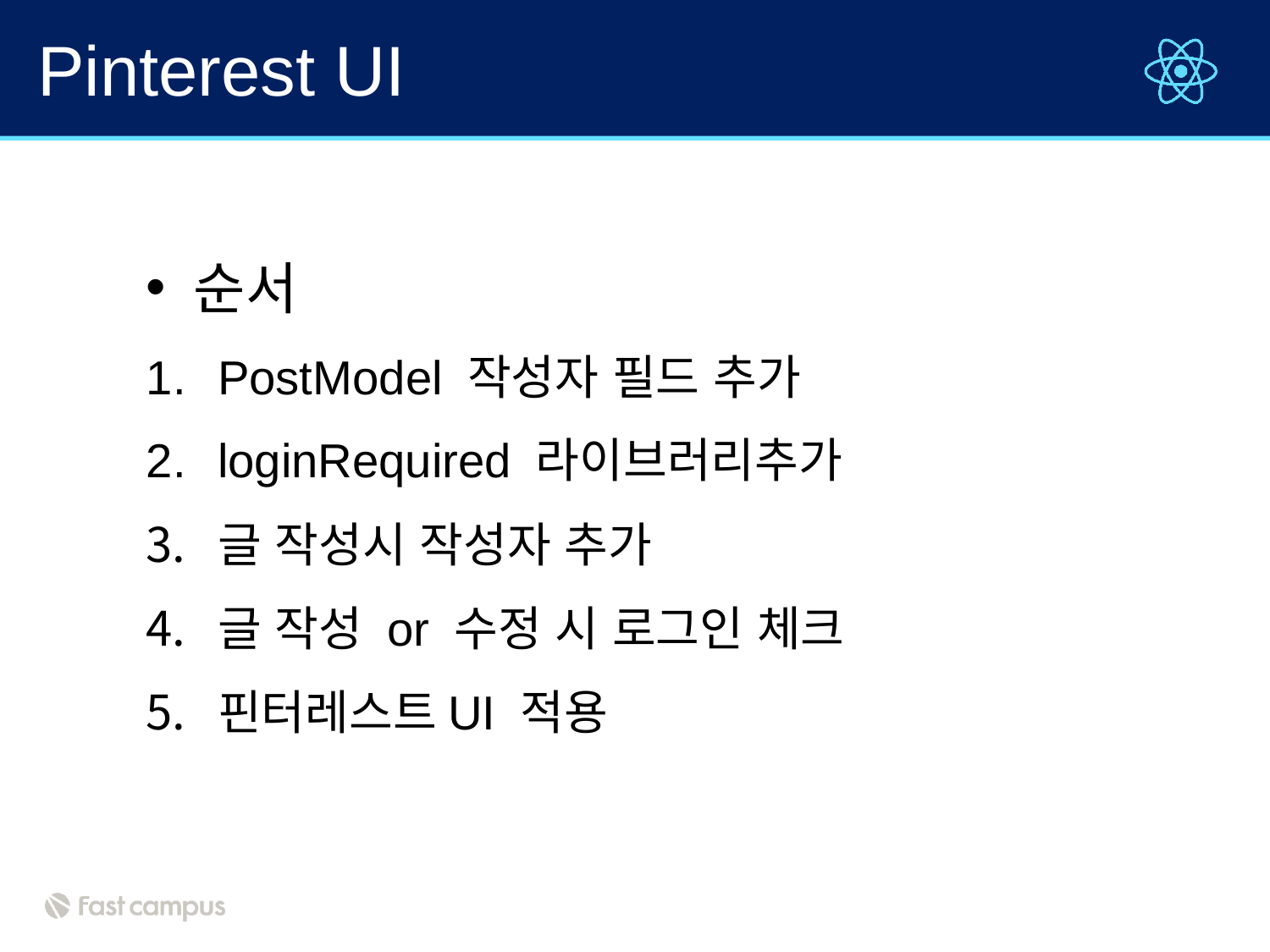

# Pinterest UI
순서
PostModel 작성자 필드 추가
loginRequired 라이브러리추가
글 작성시 작성자 추가
글 작성 or 수정 시 로그인 체크
핀터레스트UI 적용